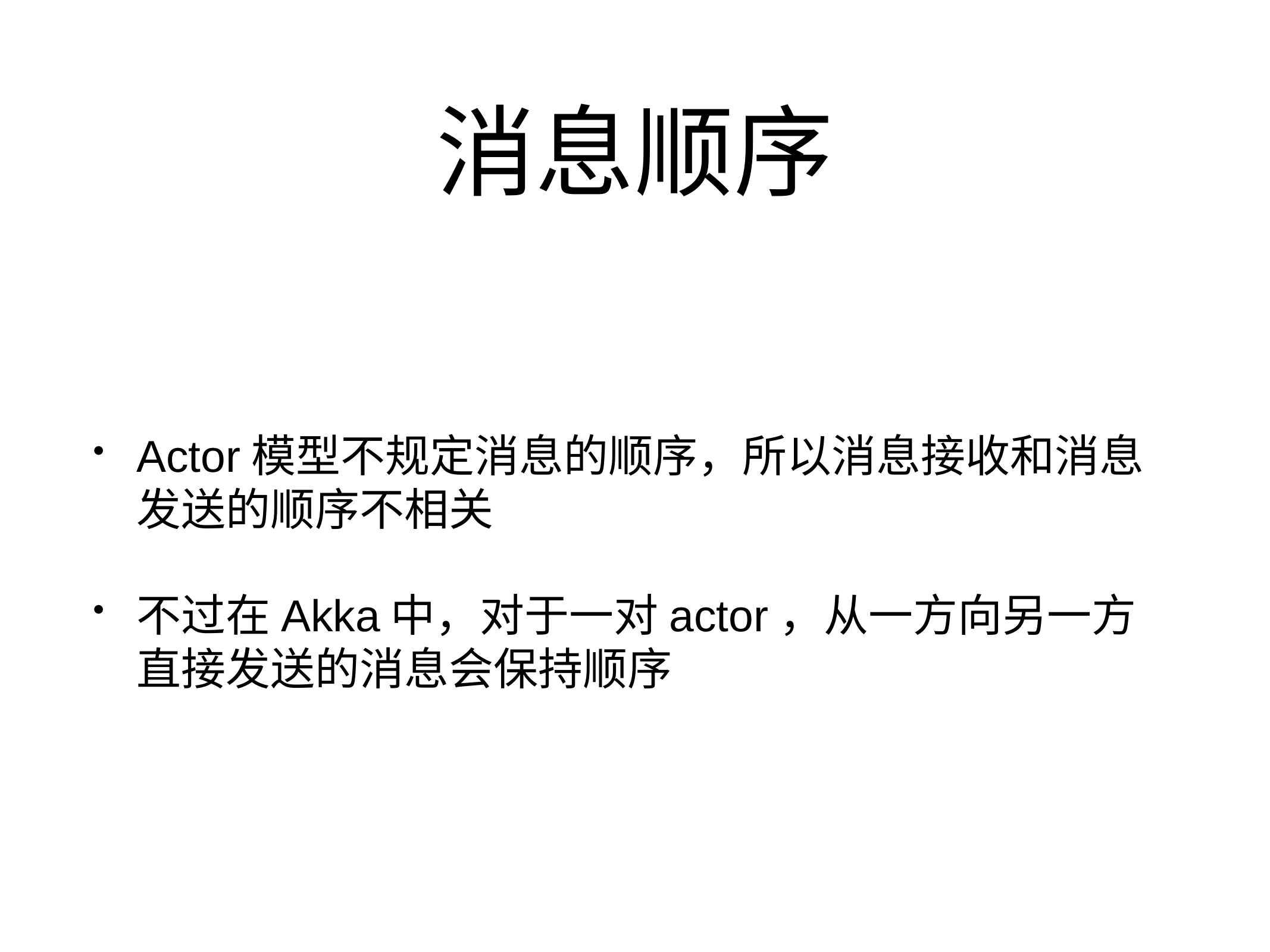

# 消息顺序
Actor模型不规定消息的顺序，所以消息接收和消息发送的顺序不相关
不过在Akka中，对于一对actor，从一方向另一方直接发送的消息会保持顺序